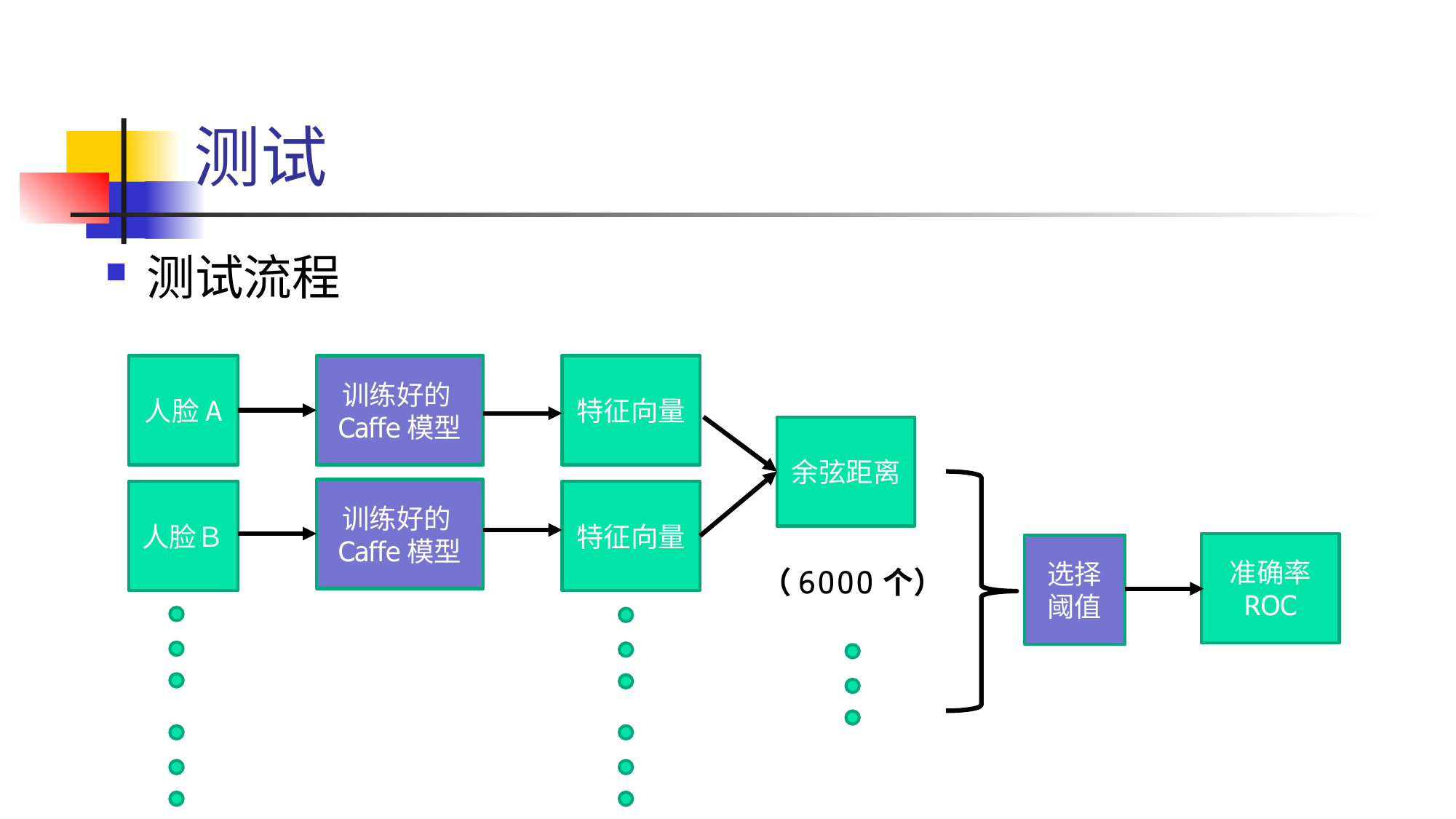

# 测试
测试流程

人脸A
训练好的Caffe模型
特征向量
余弦距离

训练好的Caffe模型
人脸Ｂ
特征向量
准确率
ROC
选择阈值
（6000个）